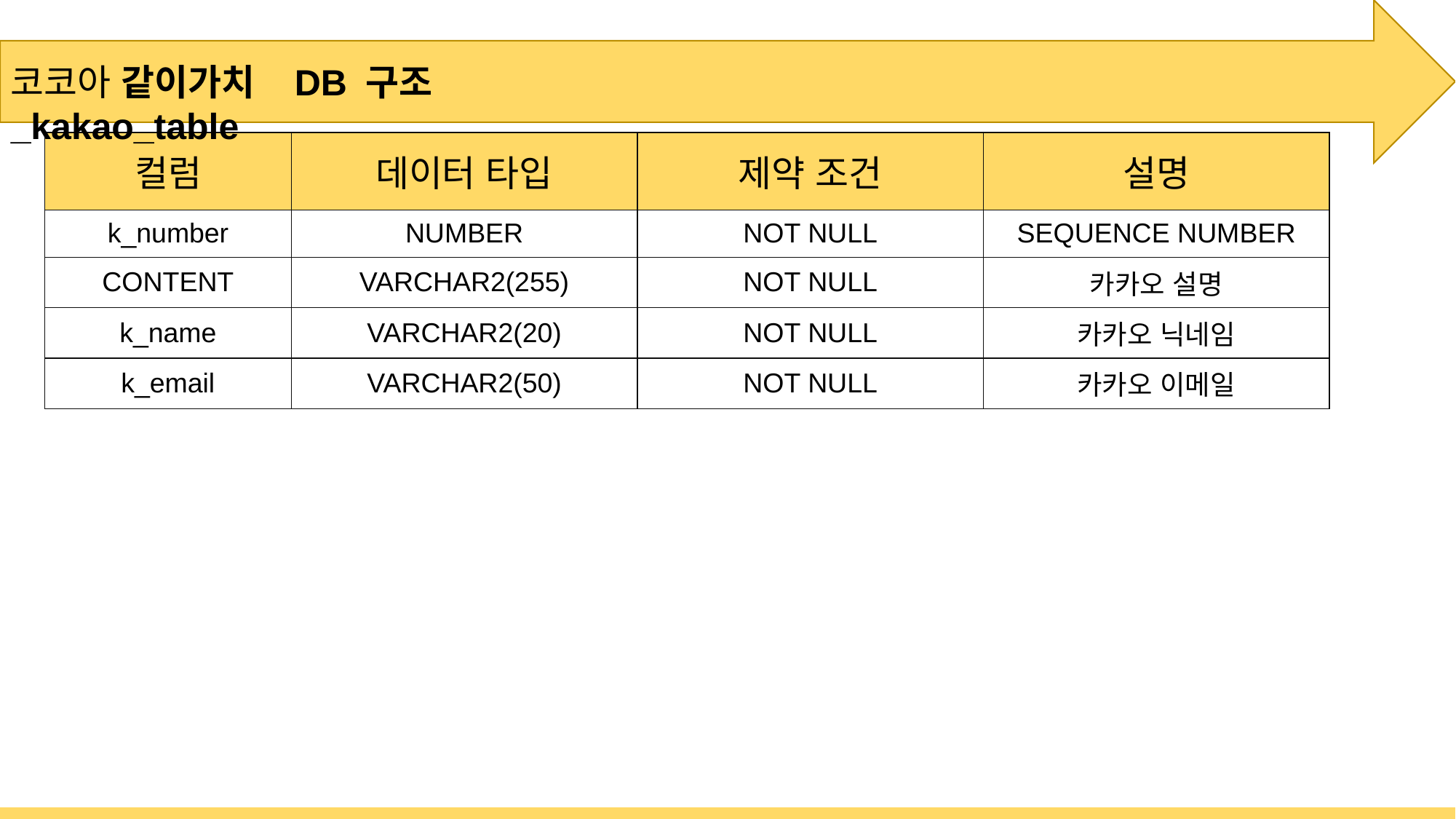

코코아 같이가치   DB 구조_kakao_table
| 컬럼 | 데이터 타입 | 제약 조건 | 설명 |
| --- | --- | --- | --- |
| k\_number | NUMBER | NOT NULL | SEQUENCE NUMBER |
| CONTENT | VARCHAR2(255) | NOT NULL | 카카오 설명 |
| k\_name | VARCHAR2(20) | NOT NULL | 카카오 닉네임 |
| k\_email | VARCHAR2(50) | NOT NULL | 카카오 이메일 |